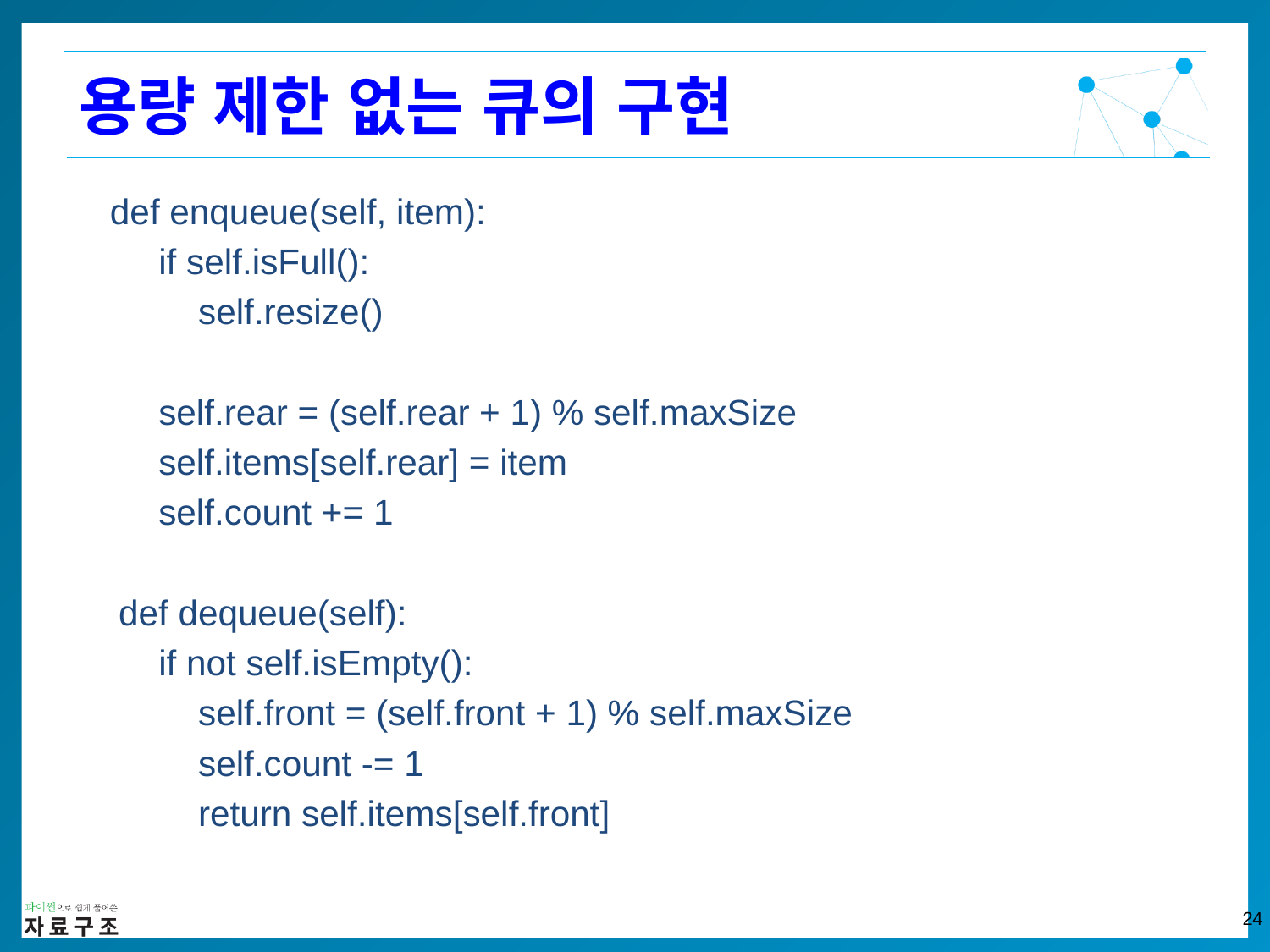

용량 제한 없는 큐의 구현
       def enqueue(self, item):
        if self.isFull():
            self.resize()

        self.rear = (self.rear + 1) % self.maxSize
        self.items[self.rear] = item
        self.count += 1

    def dequeue(self):
        if not self.isEmpty():
            self.front = (self.front + 1) % self.maxSize
            self.count -= 1
            return self.items[self.front]